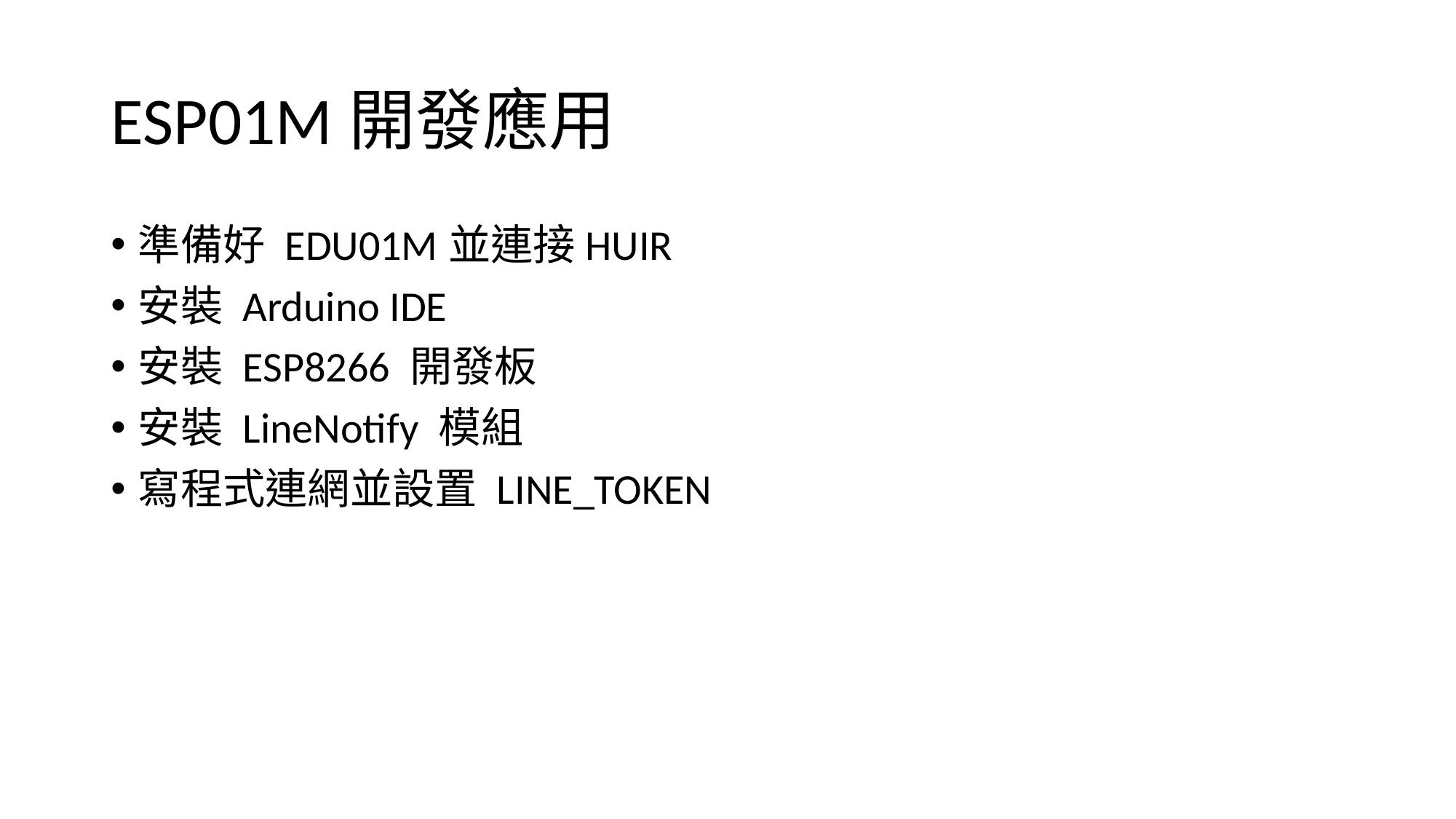

# ESP01M開發應用
準備好 EDU01M並連接HUIR
安裝 Arduino IDE
安裝 ESP8266 開發板
安裝 LineNotify 模組
寫程式連網並設置 LINE_TOKEN